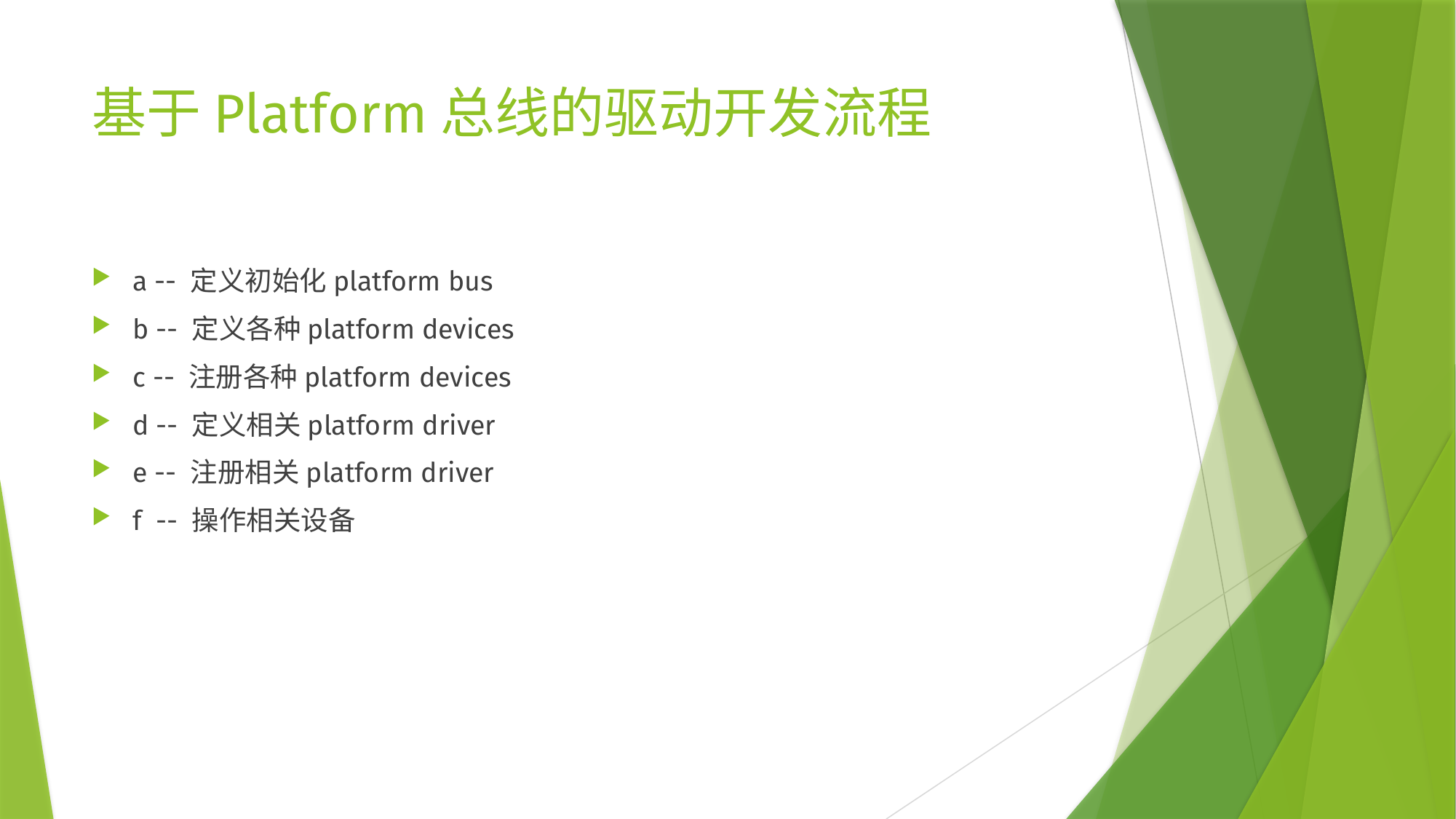

# 基于Platform总线的驱动开发流程
a -- 定义初始化platform bus
b -- 定义各种platform devices
c -- 注册各种platform devices
d -- 定义相关platform driver
e -- 注册相关platform driver
f  -- 操作相关设备